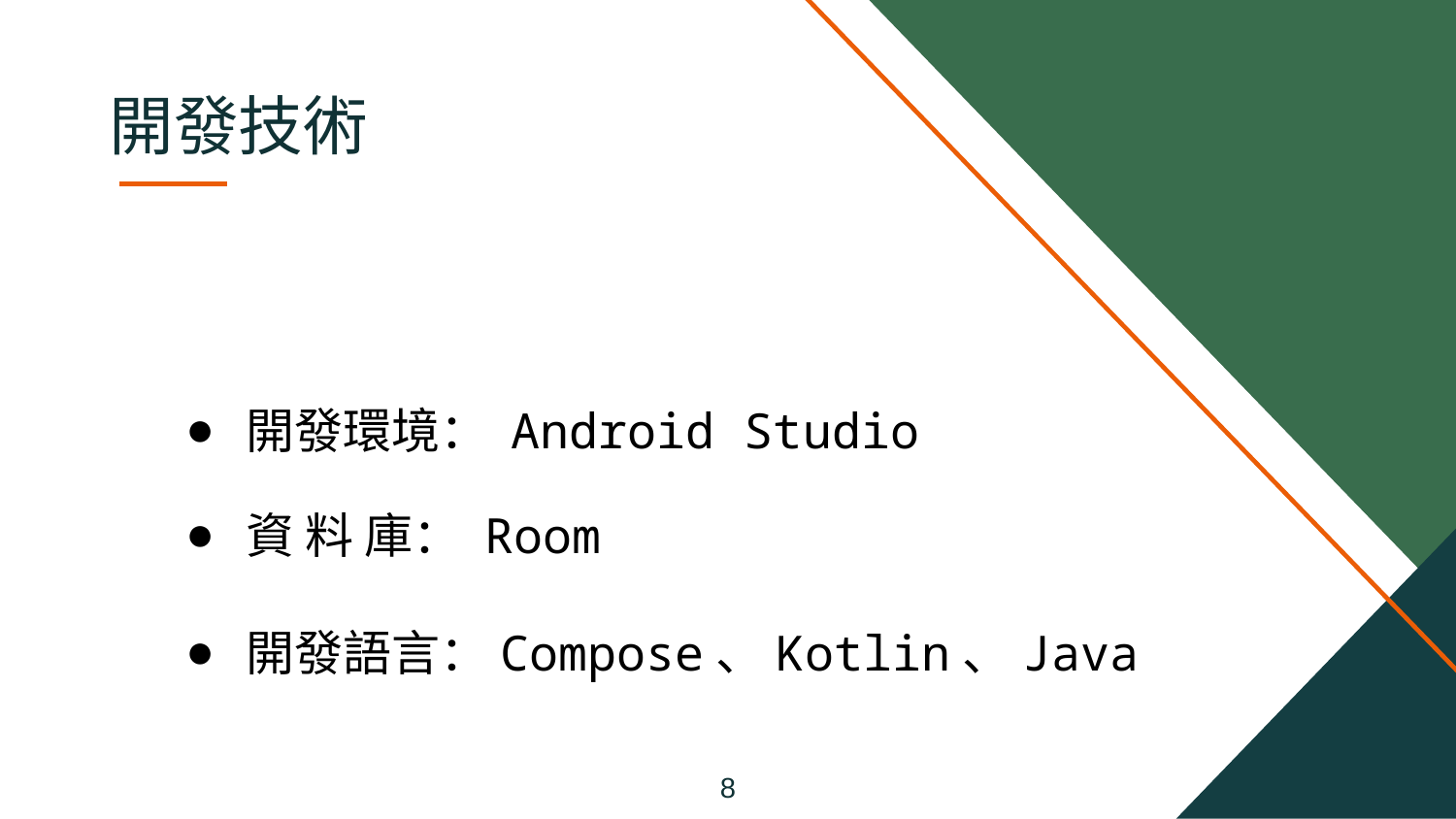

# 開發技術
開發環境： Android Studio
資 料 庫： Room
開發語言：Compose、Kotlin、Java

8